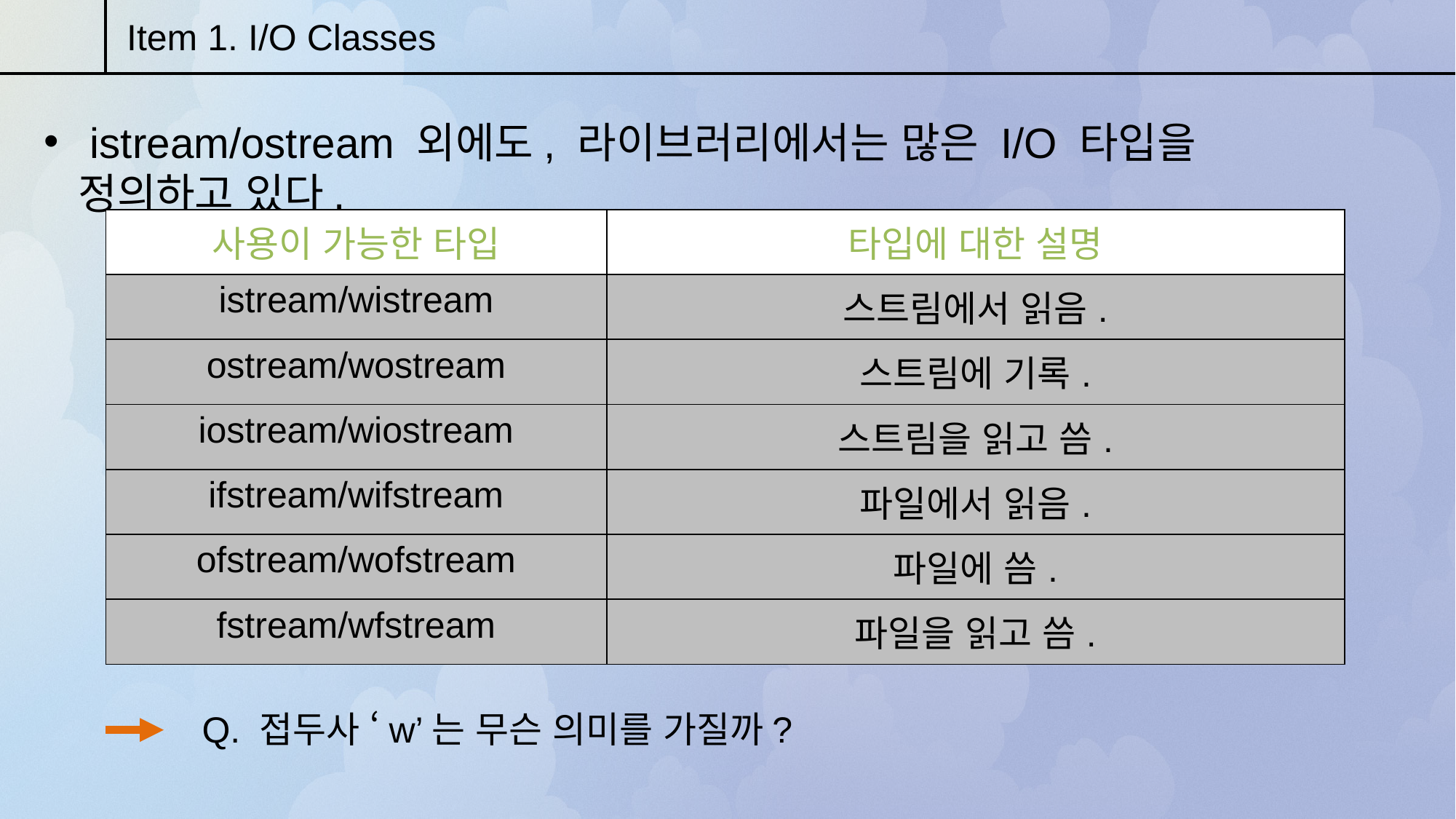

Item 1. I/O Classes
 istream/ostream 외에도, 라이브러리에서는 많은 I/O 타입을 정의하고 있다.
| 사용이 가능한 타입 | 타입에 대한 설명 |
| --- | --- |
| istream/wistream | 스트림에서 읽음. |
| ostream/wostream | 스트림에 기록. |
| iostream/wiostream | 스트림을 읽고 씀. |
| ifstream/wifstream | 파일에서 읽음. |
| ofstream/wofstream | 파일에 씀. |
| fstream/wfstream | 파일을 읽고 씀. |
Q. 접두사 ‘w’는 무슨 의미를 가질까?